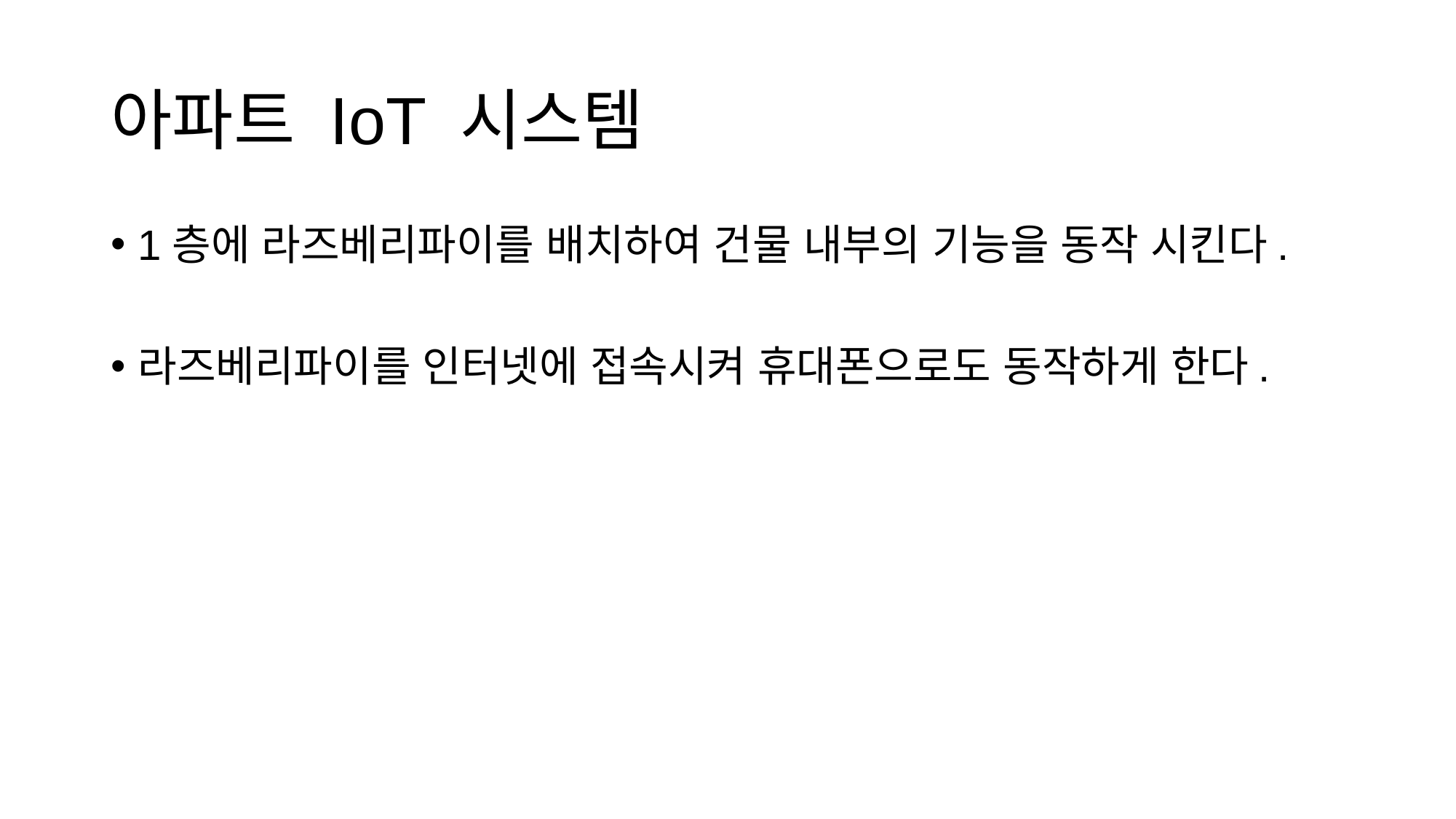

# 아파트 IoT 시스템
1층에 라즈베리파이를 배치하여 건물 내부의 기능을 동작 시킨다.

라즈베리파이를 인터넷에 접속시켜 휴대폰으로도 동작하게 한다.